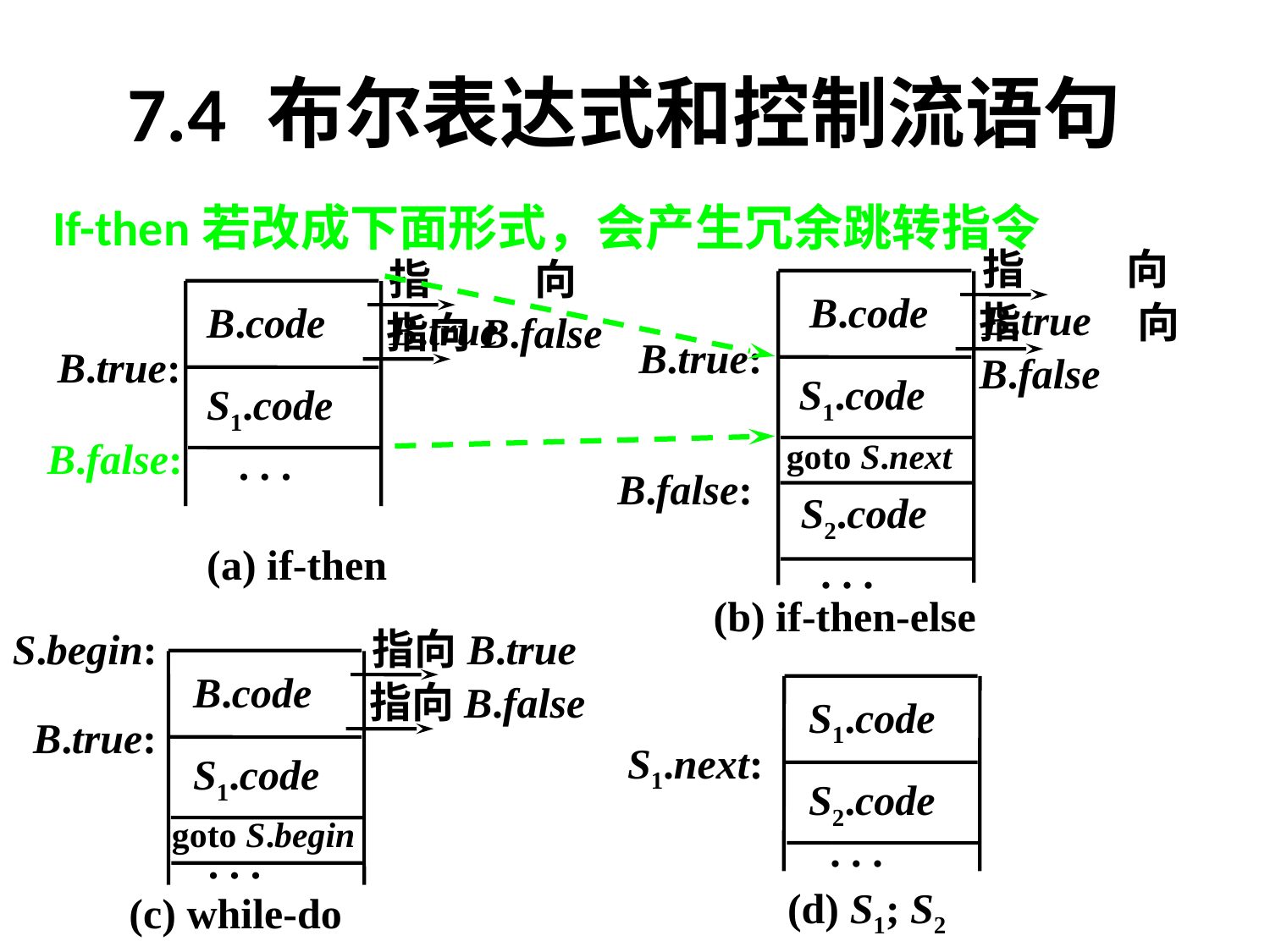

# 7.4 布尔表达式和控制流语句
If-then若改成下面形式，会产生冗余跳转指令
指向B.true

B.code
指向B.false

B.true:

S1.code
 goto S.next

B.false:
S2.code

. . .

(b) if-then-else
指向B.true

B.code
指向B.false

B.true:

S1.code
B.false:
. . .

(a) if-then
S.begin:
指向B.true

B.code
指向B.false

B.true:

S1.code
goto S.begin

. . .

(c) while-do

S1.code
S1.next:

S2.code
. . .

(d) S1; S2